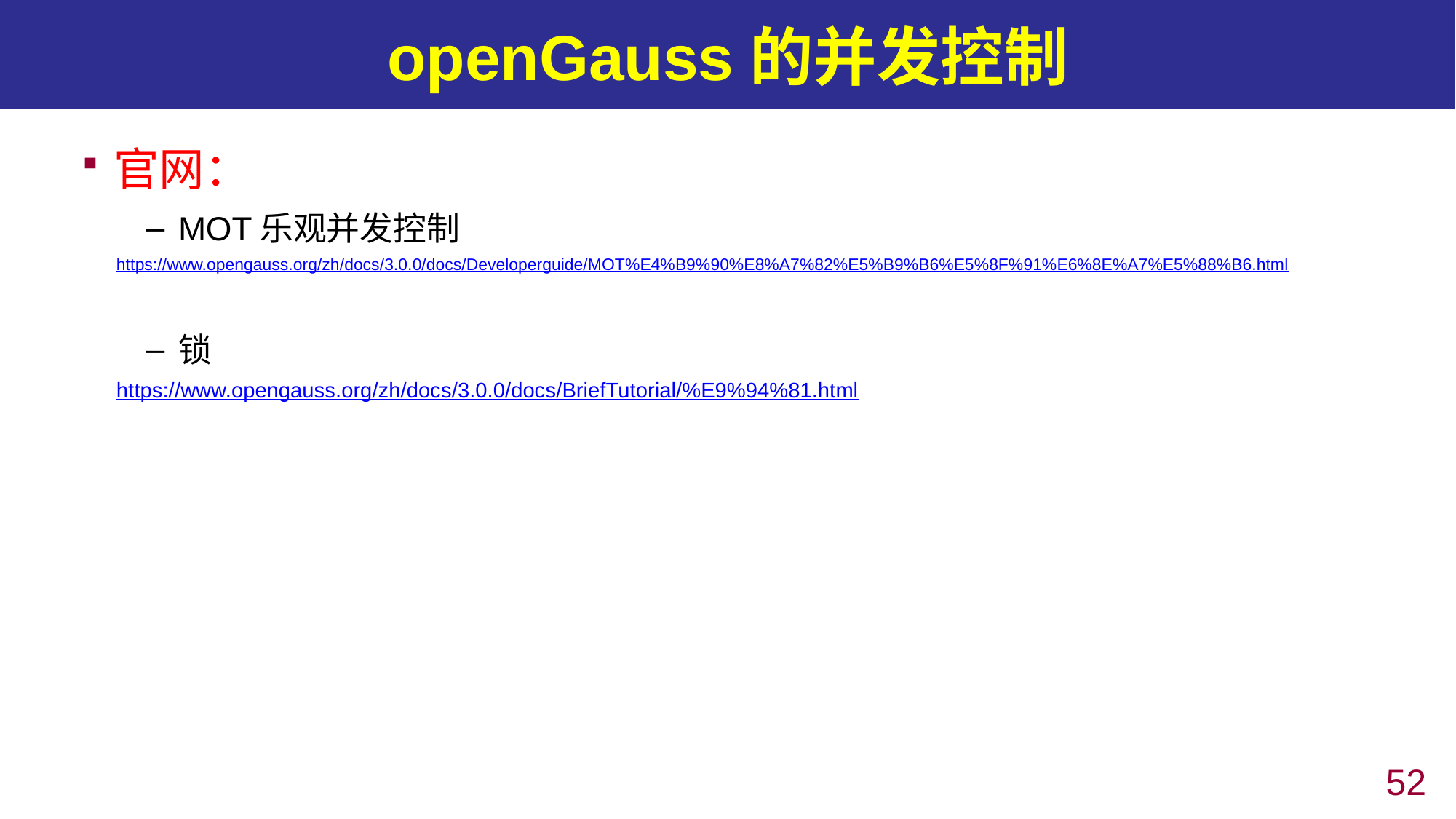

# openGauss的并发控制
官网：
MOT乐观并发控制
https://www.opengauss.org/zh/docs/3.0.0/docs/Developerguide/MOT%E4%B9%90%E8%A7%82%E5%B9%B6%E5%8F%91%E6%8E%A7%E5%88%B6.html

锁
https://www.opengauss.org/zh/docs/3.0.0/docs/BriefTutorial/%E9%94%81.html

52